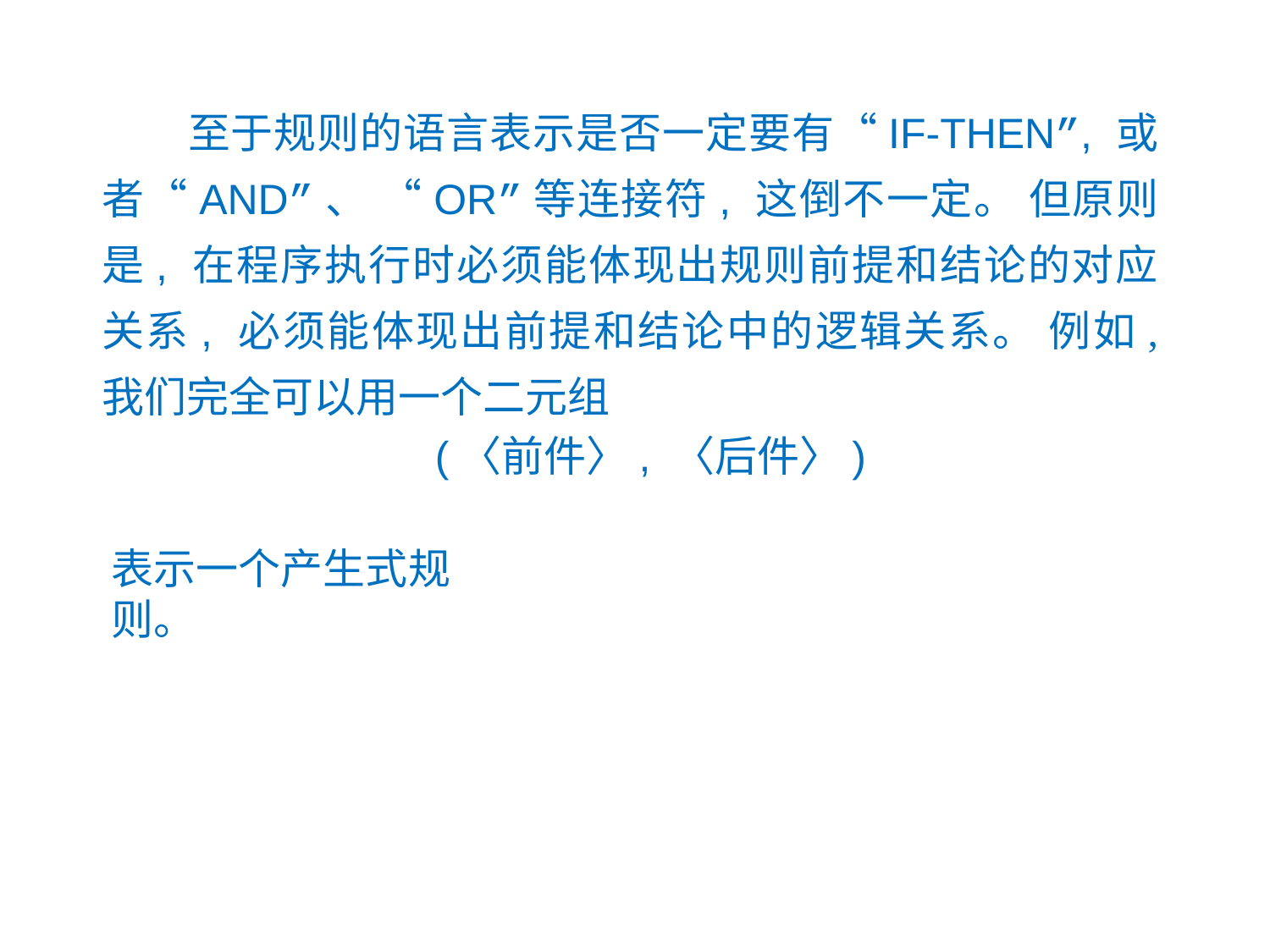

至于规则的语言表示是否一定要有“IF-THEN”, 或者“AND”、 “OR”等连接符, 这倒不一定。 但原则是, 在程序执行时必须能体现出规则前提和结论的对应关系, 必须能体现出前提和结论中的逻辑关系。 例如, 我们完全可以用一个二元组
(〈前件〉, 〈后件〉)
表示一个产生式规则。